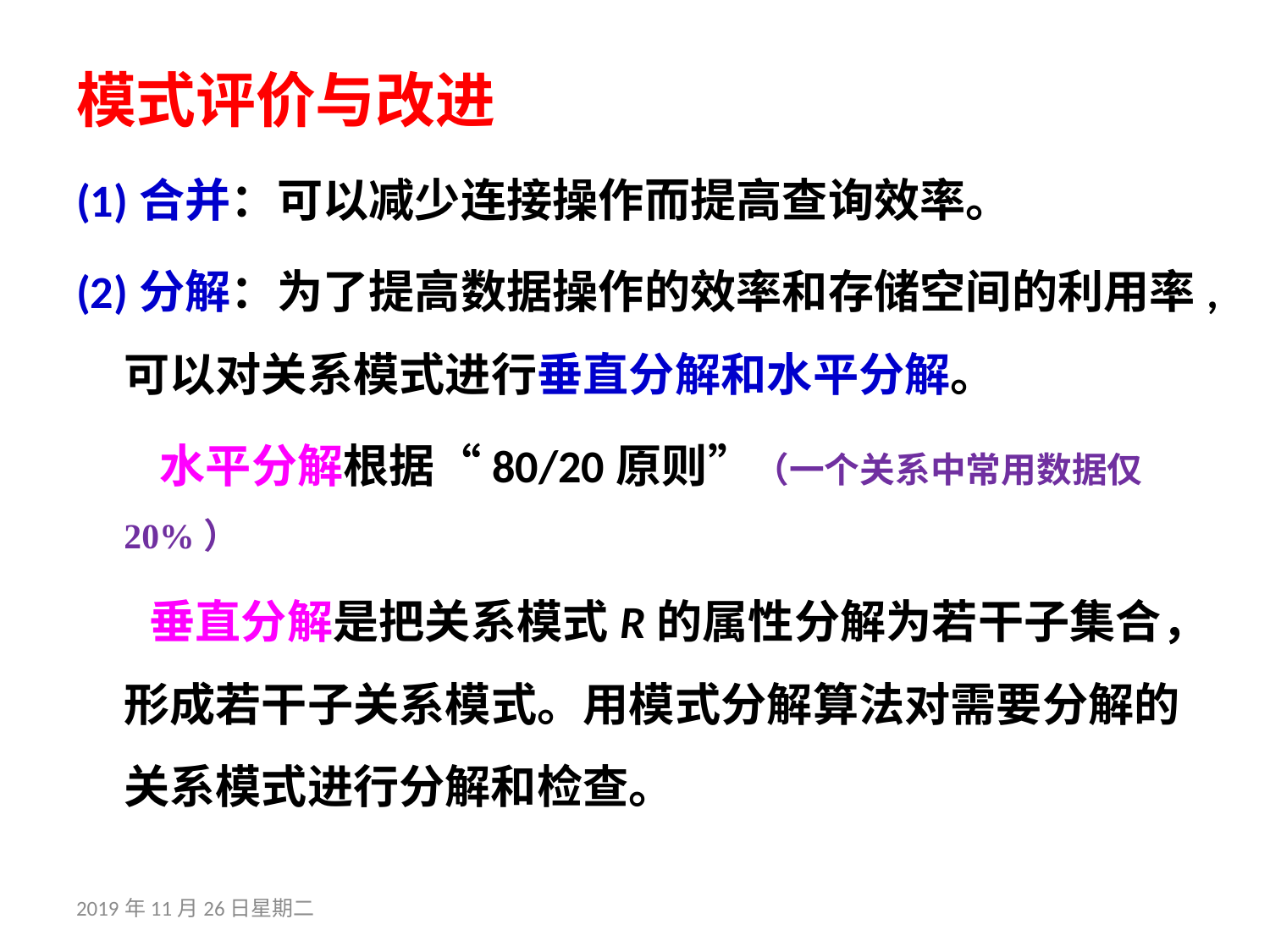

模式评价与改进
(1)合并：可以减少连接操作而提高查询效率。
(2)分解：为了提高数据操作的效率和存储空间的利用率,可以对关系模式进行垂直分解和水平分解。
       水平分解根据“80/20原则”（一个关系中常用数据仅20%）
      垂直分解是把关系模式R的属性分解为若干子集合，形成若干子关系模式。用模式分解算法对需要分解的关系模式进行分解和检查。
2019年11月26日星期二